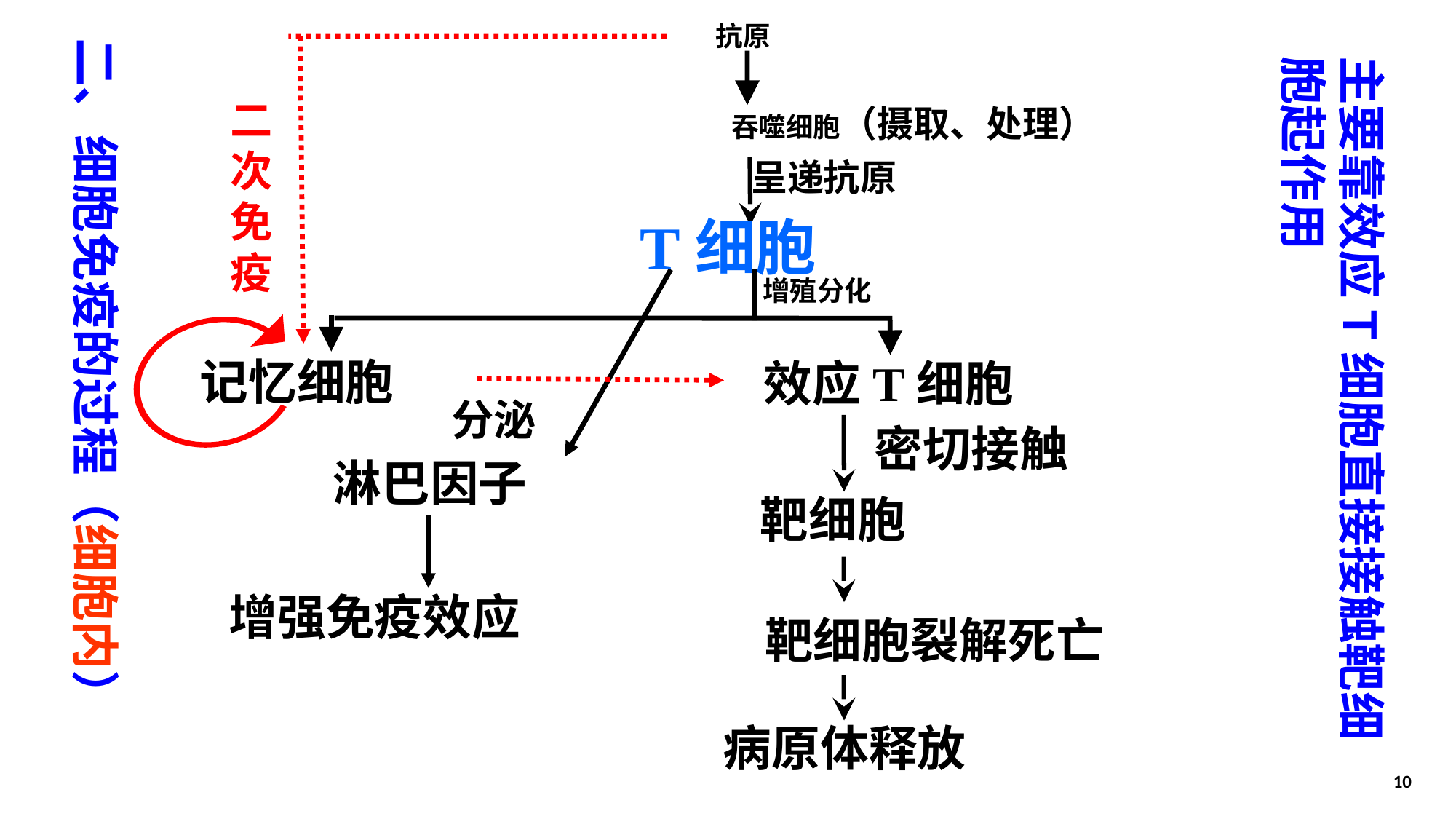

抗原
二、细胞免疫的过程（细胞内）

主要靠效应T细胞直接接触靶细胞起作用

二次免疫
吞噬细胞（摄取、处理）
呈递抗原

T细胞

增殖分化

记忆细胞
效应T细胞

分泌
密切接触

淋巴因子
靶细胞

增强免疫效应
靶细胞裂解死亡

 病原体释放
10